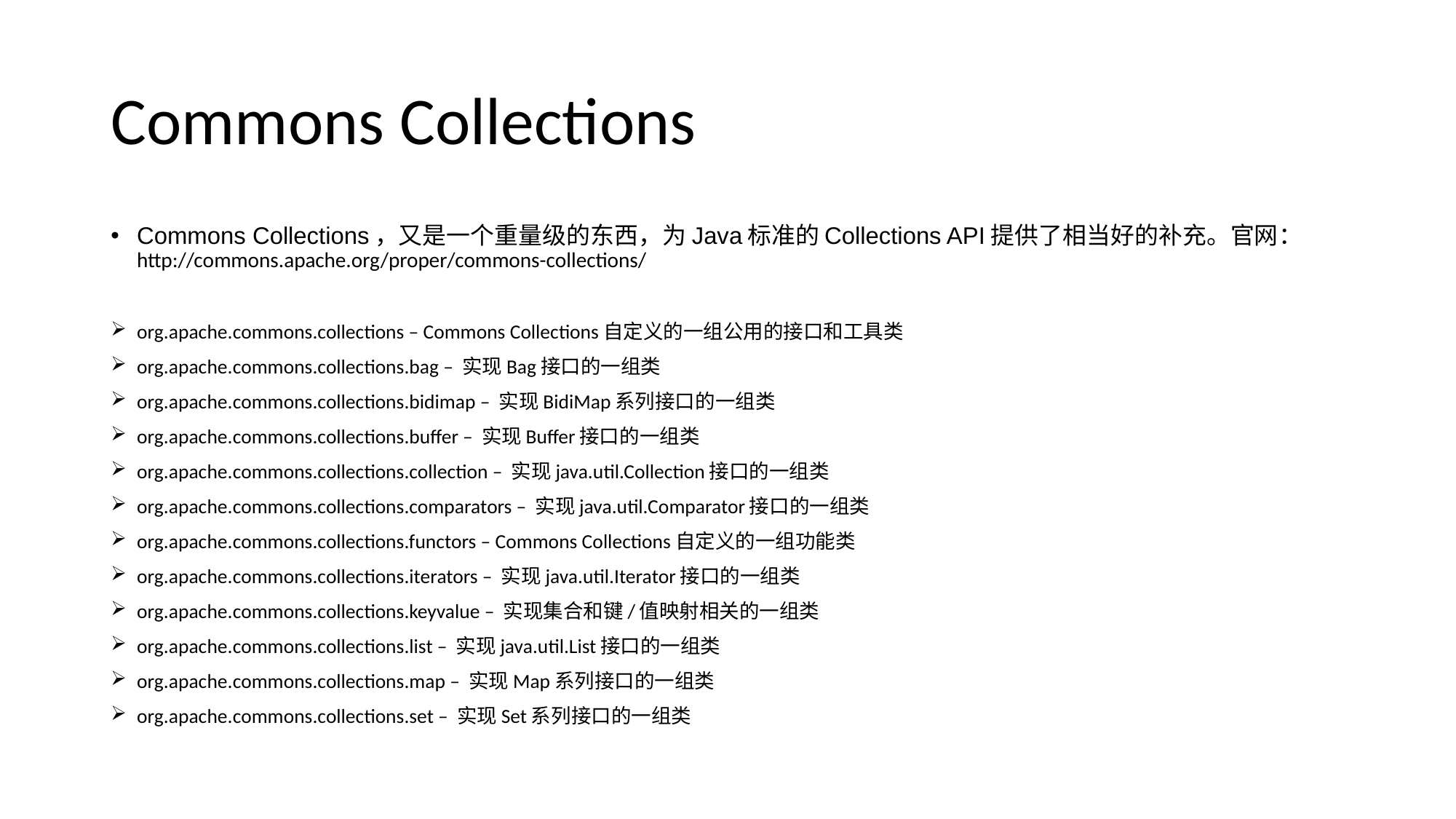

# Commons Collections
Commons Collections，又是一个重量级的东西，为Java标准的Collections API提供了相当好的补充。官网：http://commons.apache.org/proper/commons-collections/

org.apache.commons.collections – Commons Collections自定义的一组公用的接口和工具类
org.apache.commons.collections.bag – 实现Bag接口的一组类
org.apache.commons.collections.bidimap – 实现BidiMap系列接口的一组类
org.apache.commons.collections.buffer – 实现Buffer接口的一组类
org.apache.commons.collections.collection – 实现java.util.Collection接口的一组类
org.apache.commons.collections.comparators – 实现java.util.Comparator接口的一组类
org.apache.commons.collections.functors – Commons Collections自定义的一组功能类
org.apache.commons.collections.iterators – 实现java.util.Iterator接口的一组类
org.apache.commons.collections.keyvalue – 实现集合和键/值映射相关的一组类
org.apache.commons.collections.list – 实现java.util.List接口的一组类
org.apache.commons.collections.map – 实现Map系列接口的一组类
org.apache.commons.collections.set – 实现Set系列接口的一组类